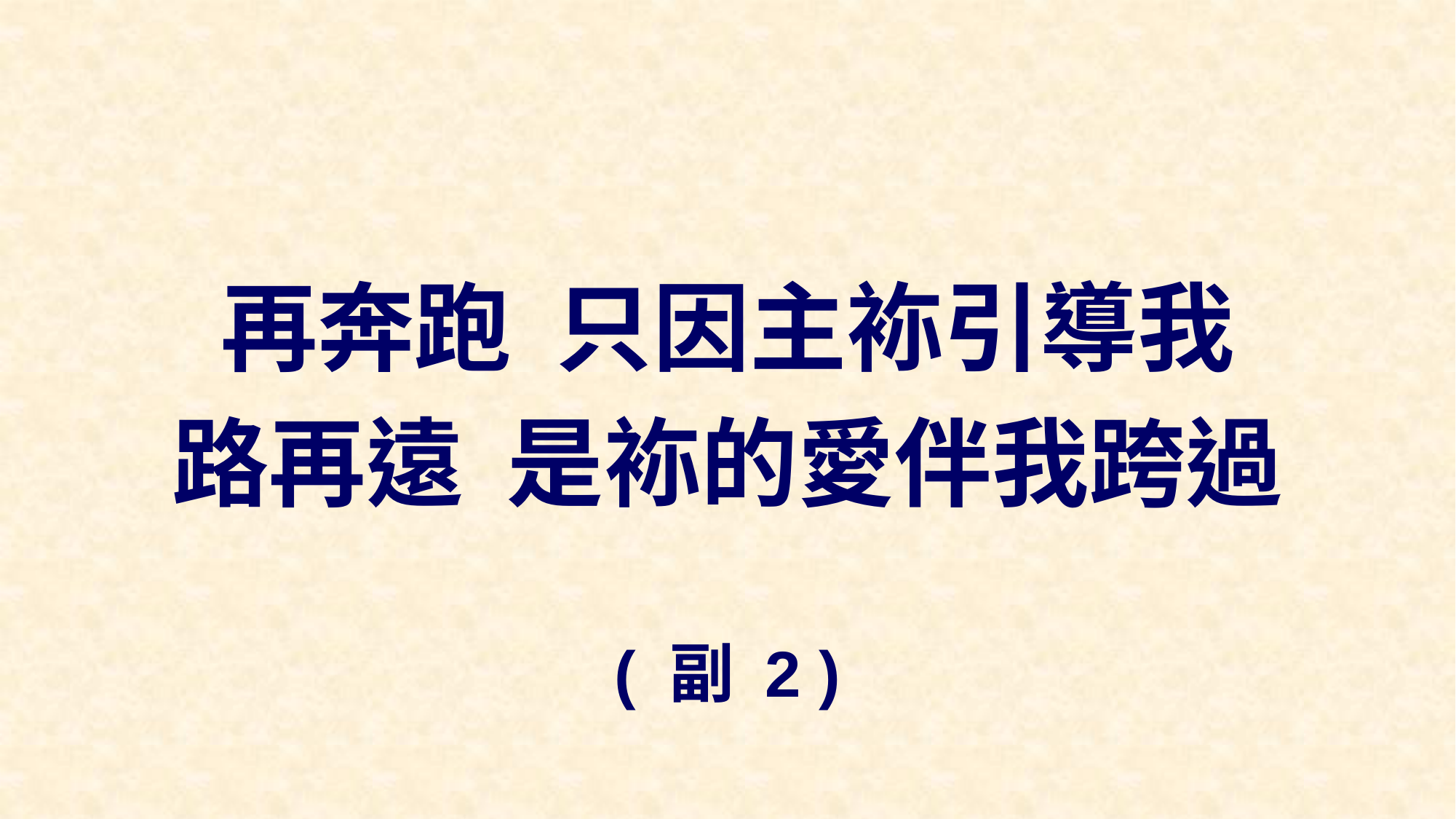

再奔跑  只因主袮引導我
路再遠  是袮的愛伴我跨過
( 副 2 )